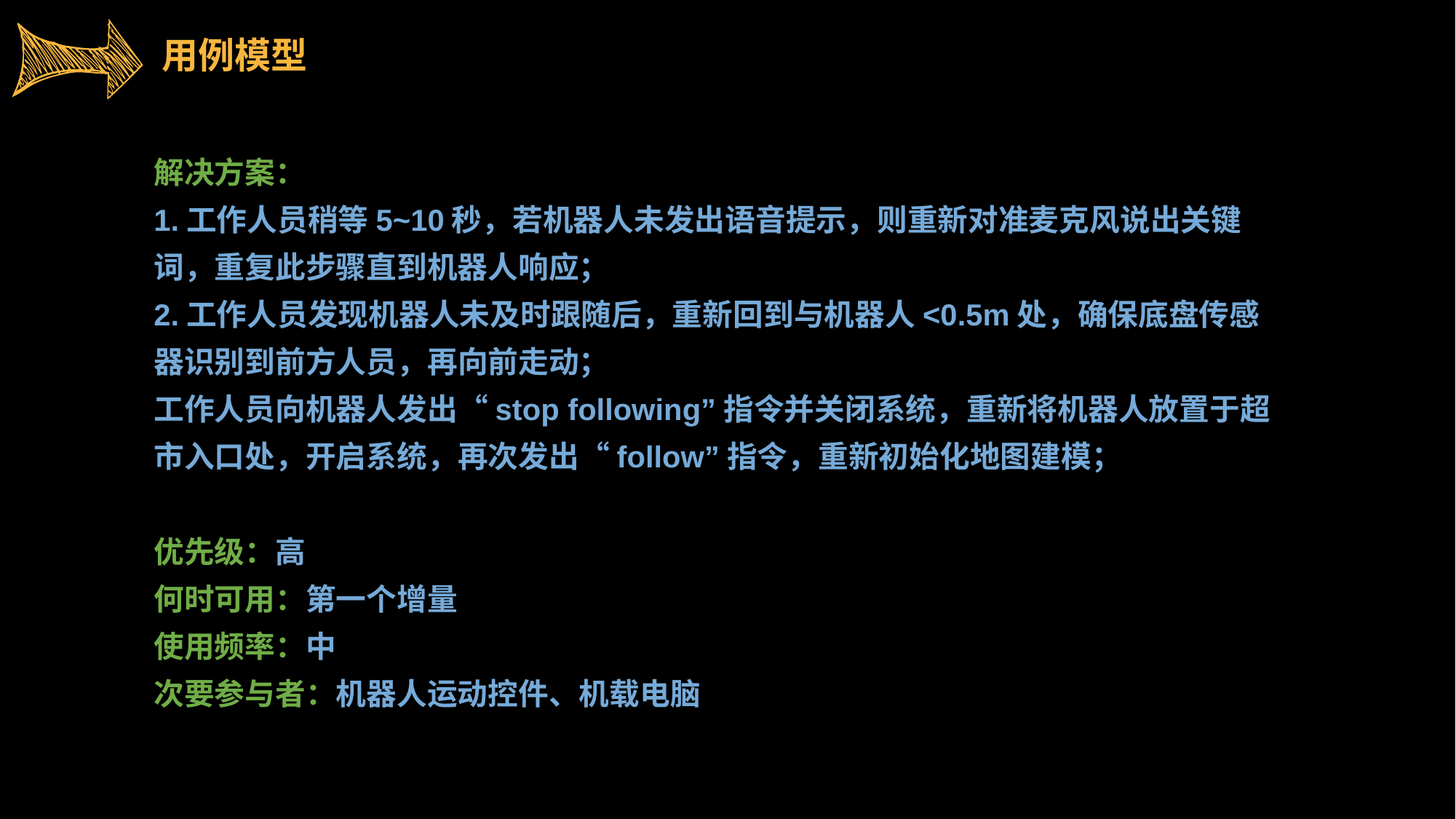

用例模型
解决方案：
1.工作人员稍等5~10秒，若机器人未发出语音提示，则重新对准麦克风说出关键词，重复此步骤直到机器人响应；
2.工作人员发现机器人未及时跟随后，重新回到与机器人<0.5m处，确保底盘传感器识别到前方人员，再向前走动；
工作人员向机器人发出“stop following”指令并关闭系统，重新将机器人放置于超市入口处，开启系统，再次发出“follow”指令，重新初始化地图建模；

优先级：高
何时可用：第一个增量
使用频率：中
次要参与者：机器人运动控件、机载电脑